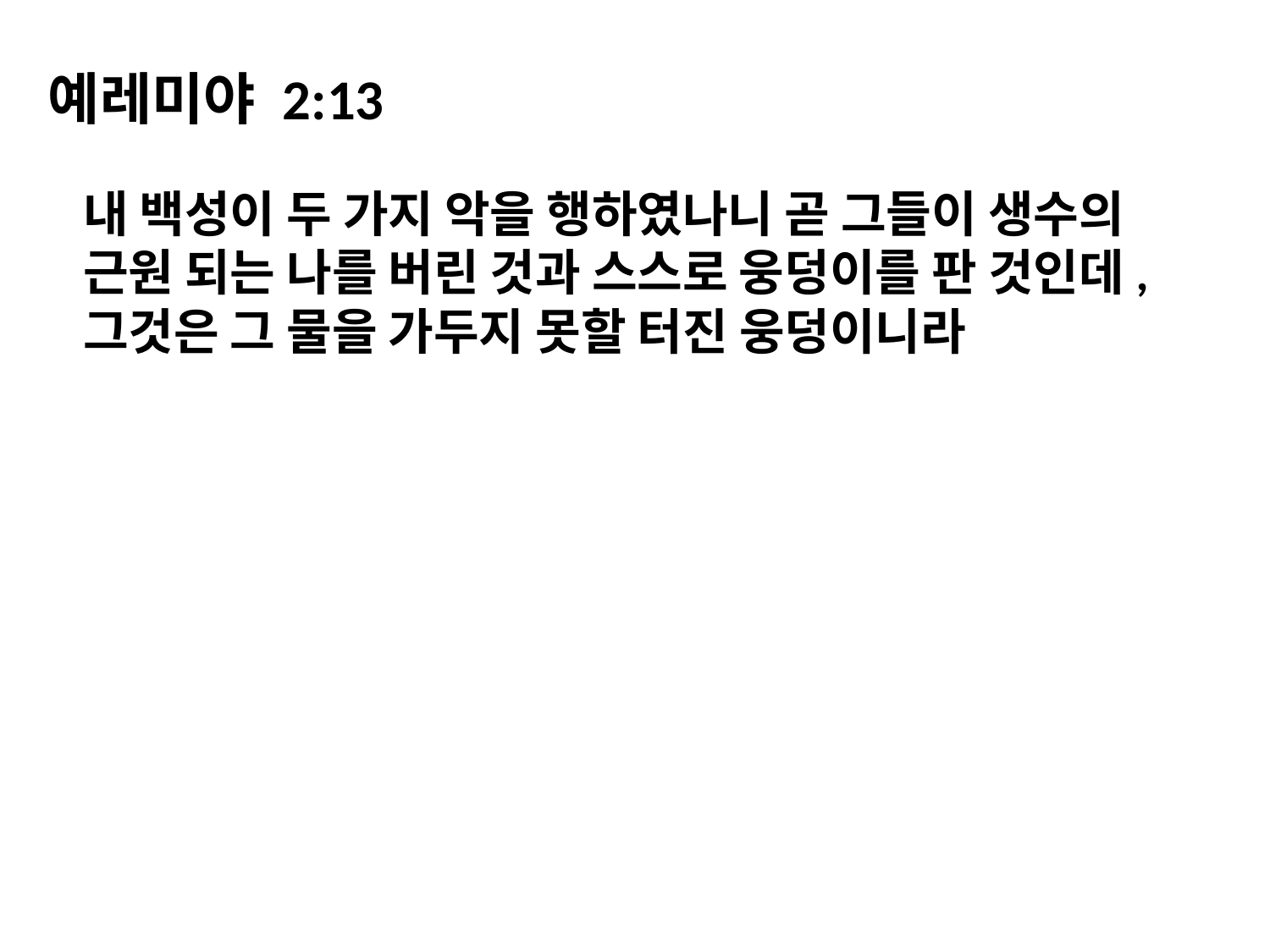

# 예레미야 2:13
내 백성이 두 가지 악을 행하였나니 곧 그들이 생수의 근원 되는 나를 버린 것과 스스로 웅덩이를 판 것인데, 그것은 그 물을 가두지 못할 터진 웅덩이니라